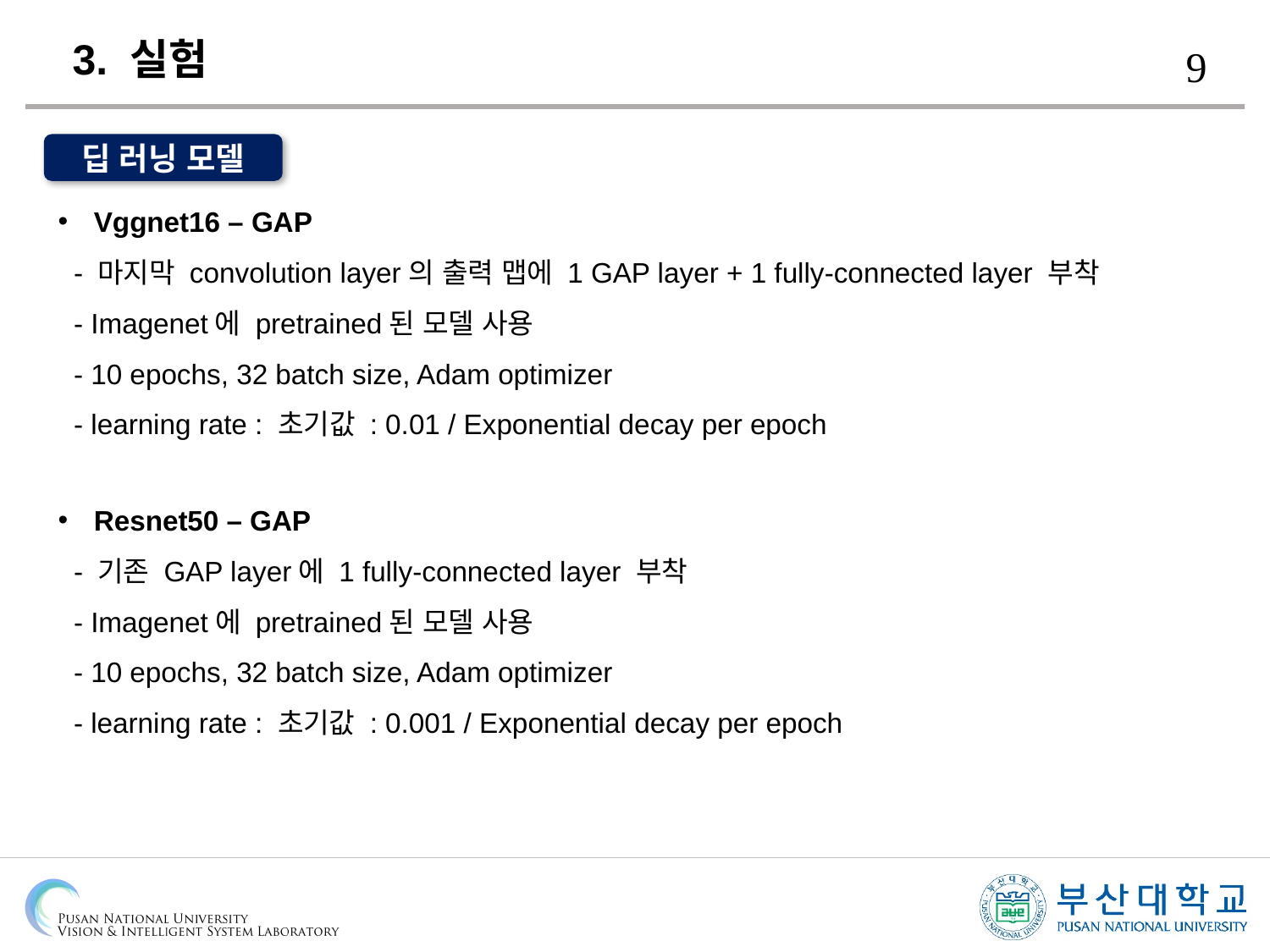

3. 실험
딥 러닝 모델
Vggnet16 – GAP
  - 마지막 convolution layer의 출력 맵에 1 GAP layer + 1 fully-connected layer 부착
  - Imagenet에 pretrained된 모델 사용
  - 10 epochs, 32 batch size, Adam optimizer
  - learning rate : 초기값 : 0.01 / Exponential decay per epoch
Resnet50 – GAP
  - 기존 GAP layer에 1 fully-connected layer 부착
  - Imagenet에 pretrained된 모델 사용
  - 10 epochs, 32 batch size, Adam optimizer
  - learning rate : 초기값 : 0.001 / Exponential decay per epoch